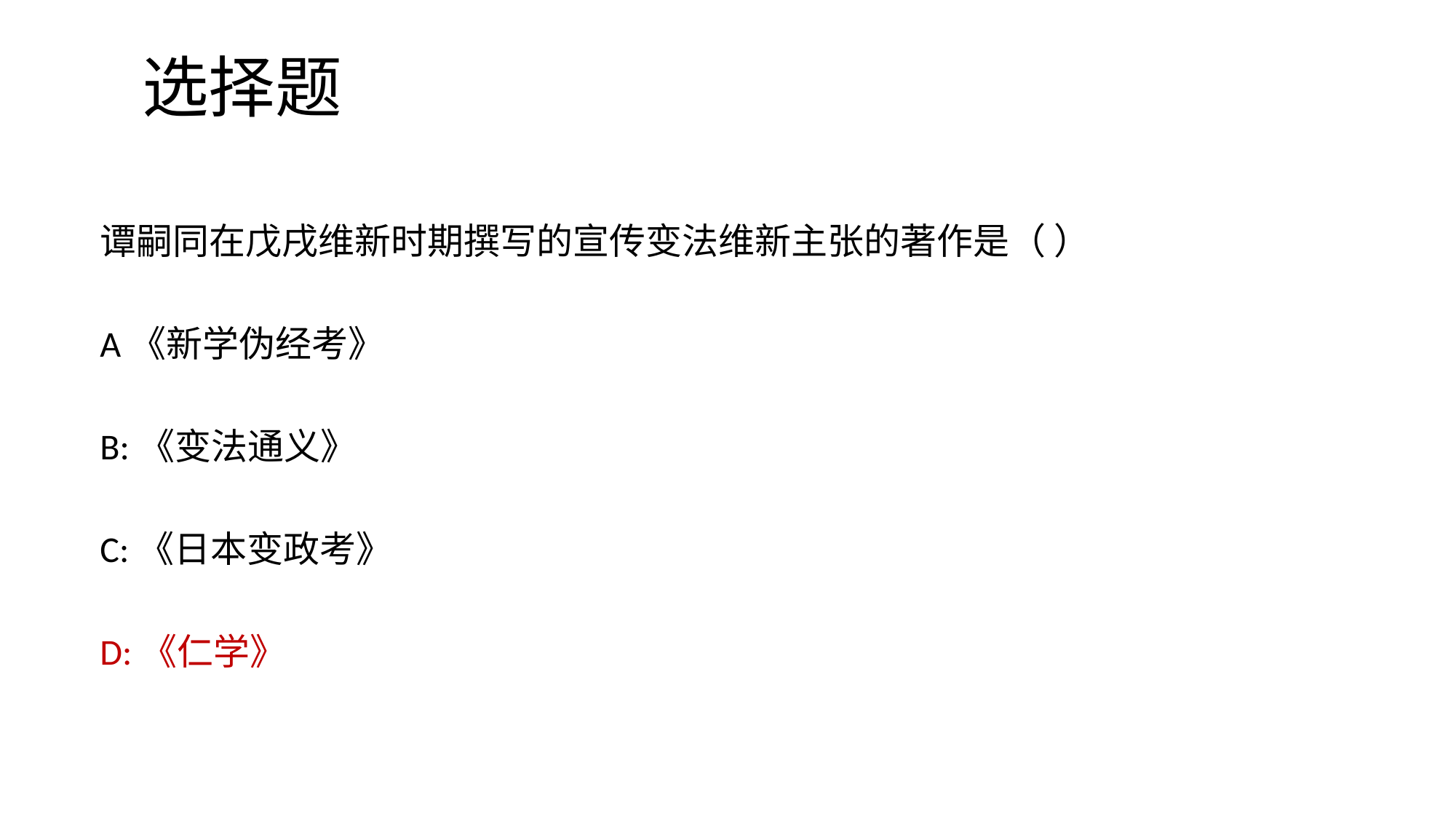

# 选择题
谭嗣同在戊戌维新时期撰写的宣传变法维新主张的著作是（ ）
A《新学伪经考》
B:《变法通义》
C:《日本变政考》
D:《仁学》